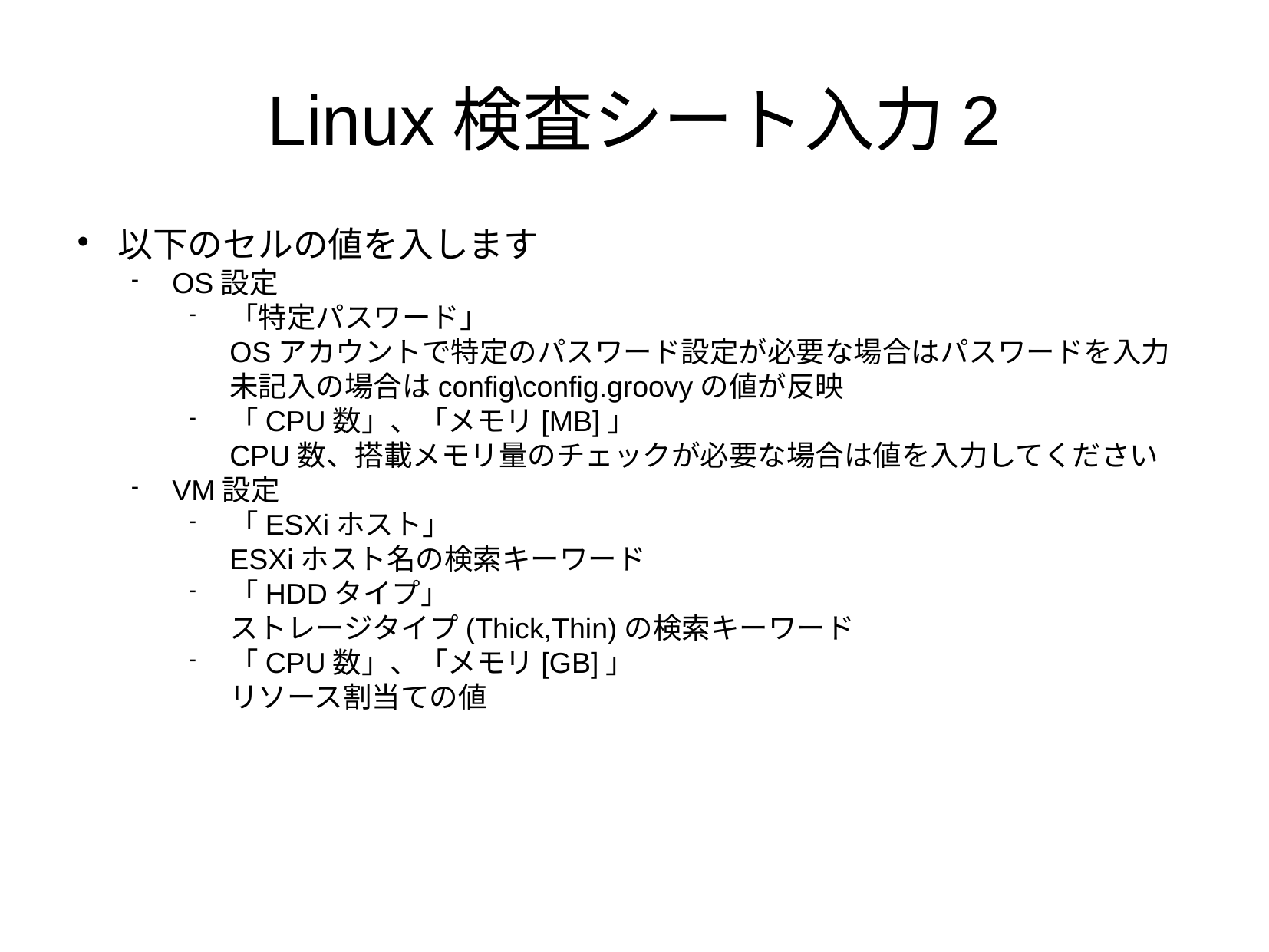

Linux検査シート入力2
以下のセルの値を入します
OS設定
「特定パスワード」
OSアカウントで特定のパスワード設定が必要な場合はパスワードを入力
未記入の場合はconfig\config.groovyの値が反映
「CPU数」、「メモリ[MB]」
CPU数、搭載メモリ量のチェックが必要な場合は値を入力してください
VM設定
「ESXiホスト」
ESXiホスト名の検索キーワード
「HDDタイプ」
ストレージタイプ(Thick,Thin)の検索キーワード
「CPU数」、「メモリ[GB]」
リソース割当ての値